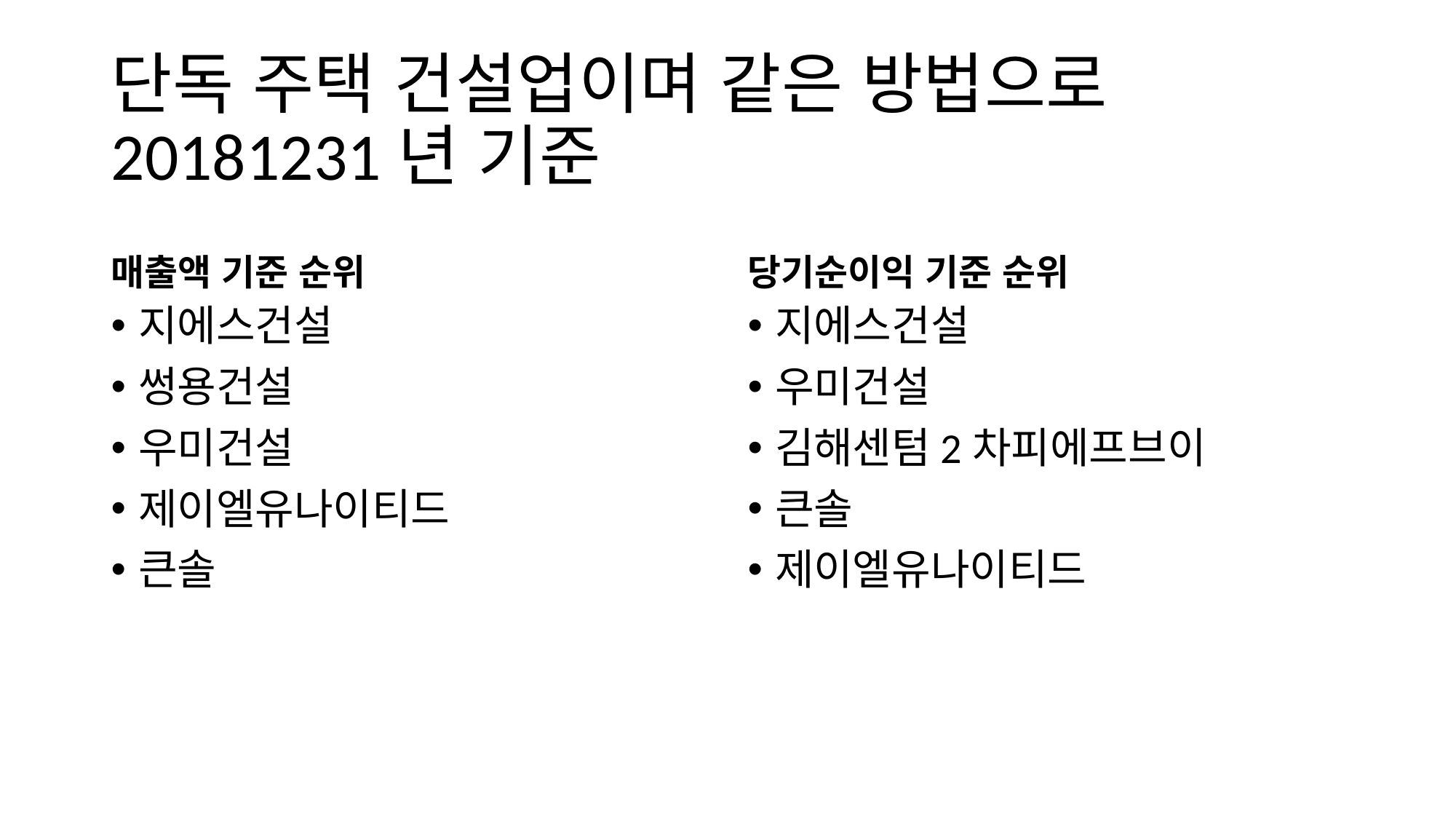

# 단독 주택 건설업이며 같은 방법으로 20181231년 기준
매출액 기준 순위
당기순이익 기준 순위
지에스건설
썽용건설
우미건설
제이엘유나이티드
큰솔

지에스건설
우미건설
김해센텀2차피에프브이
큰솔
제이엘유나이티드